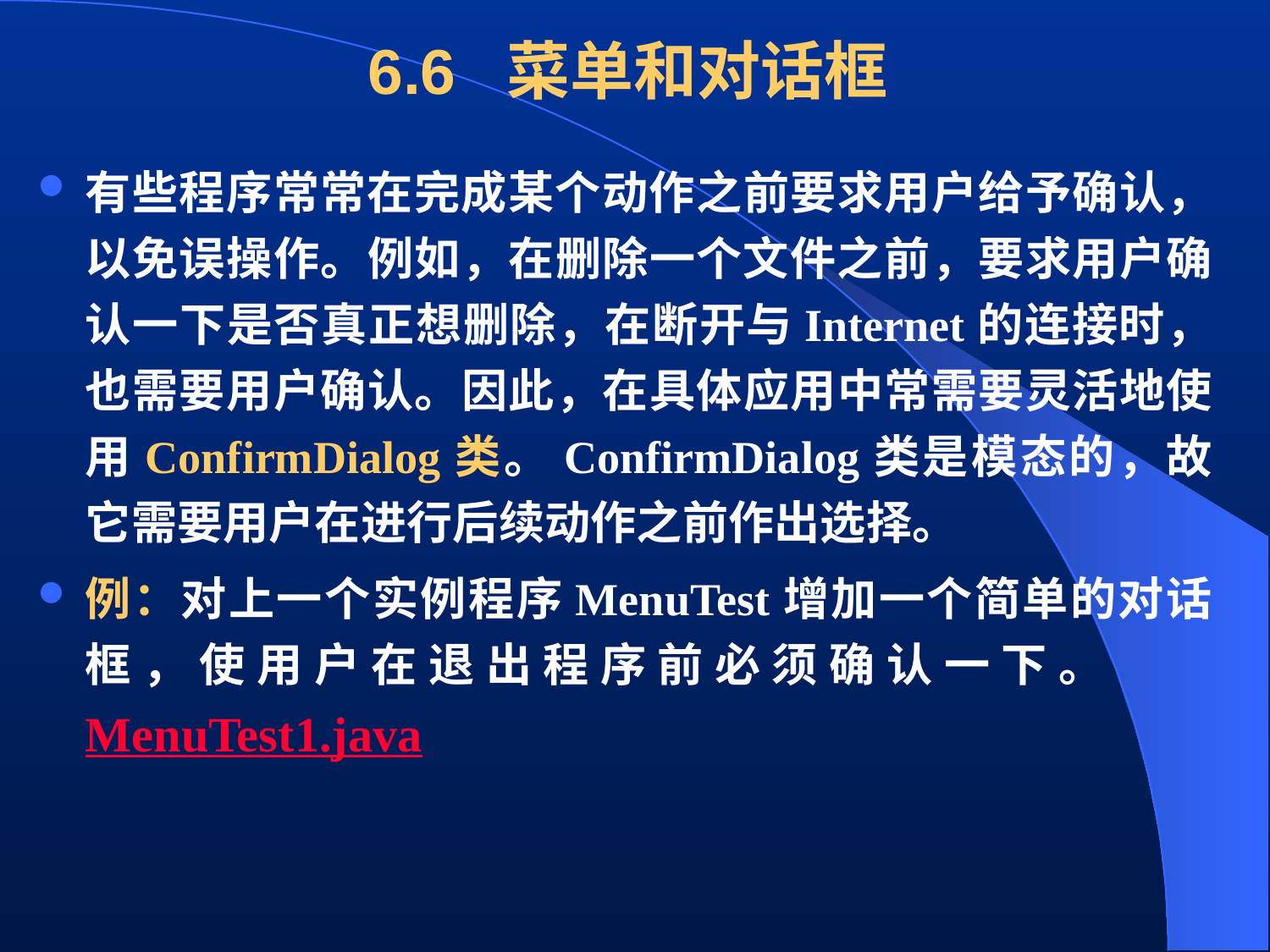

# 6.6  菜单和对话框
有些程序常常在完成某个动作之前要求用户给予确认，以免误操作。例如，在删除一个文件之前，要求用户确认一下是否真正想删除，在断开与Internet的连接时，也需要用户确认。因此，在具体应用中常需要灵活地使用ConfirmDialog类。ConfirmDialog类是模态的，故它需要用户在进行后续动作之前作出选择。
例：对上一个实例程序MenuTest增加一个简单的对话框，使用户在退出程序前必须确认一下。     MenuTest1.java